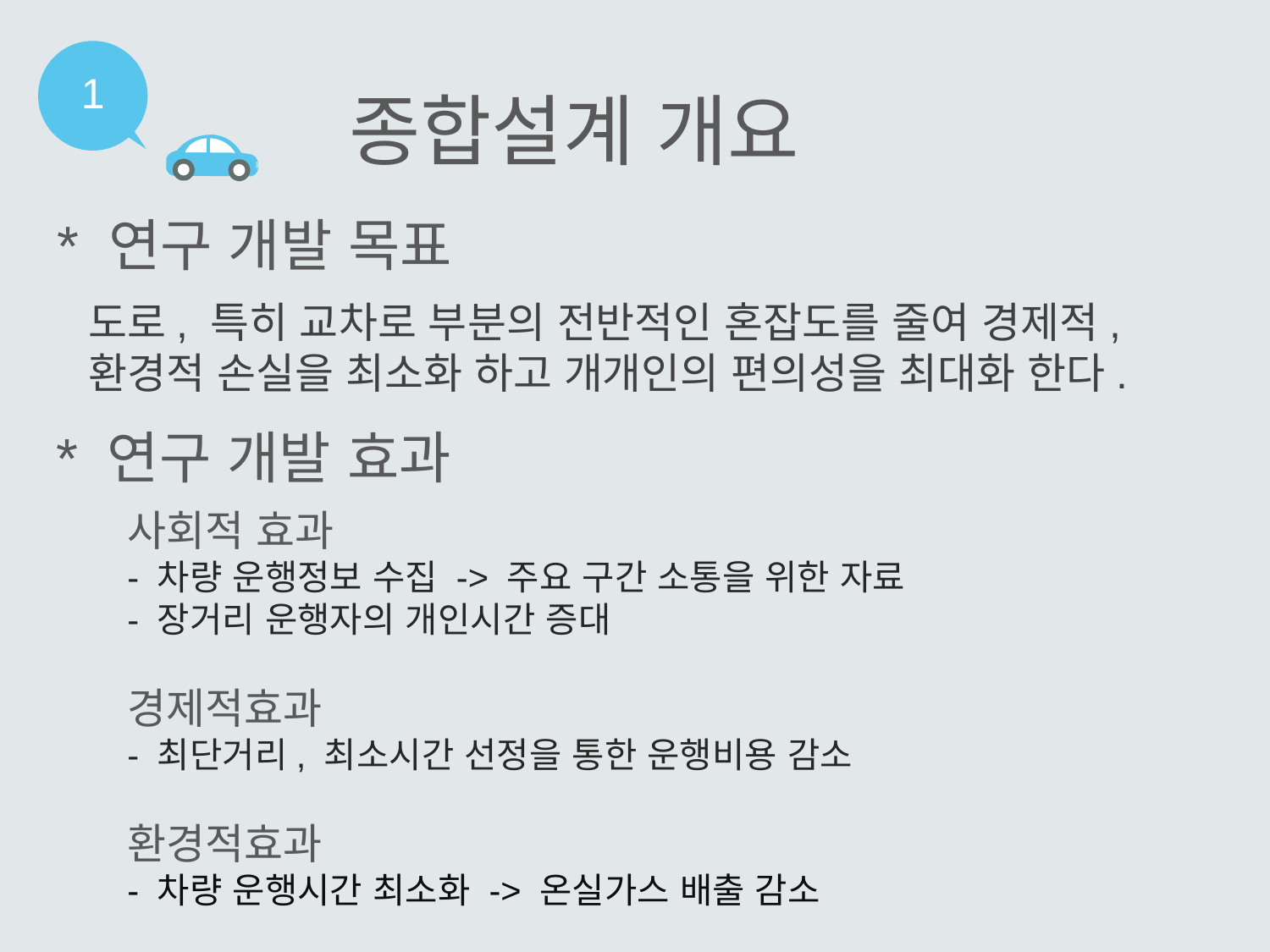

1
종합설계 개요
* 연구 개발 목표
도로, 특히 교차로 부분의 전반적인 혼잡도를 줄여 경제적, 환경적 손실을 최소화 하고 개개인의 편의성을 최대화 한다.
* 연구 개발 효과
사회적 효과
- 차량 운행정보 수집 -> 주요 구간 소통을 위한 자료
- 장거리 운행자의 개인시간 증대

경제적효과
- 최단거리, 최소시간 선정을 통한 운행비용 감소

환경적효과
- 차량 운행시간 최소화 -> 온실가스 배출 감소